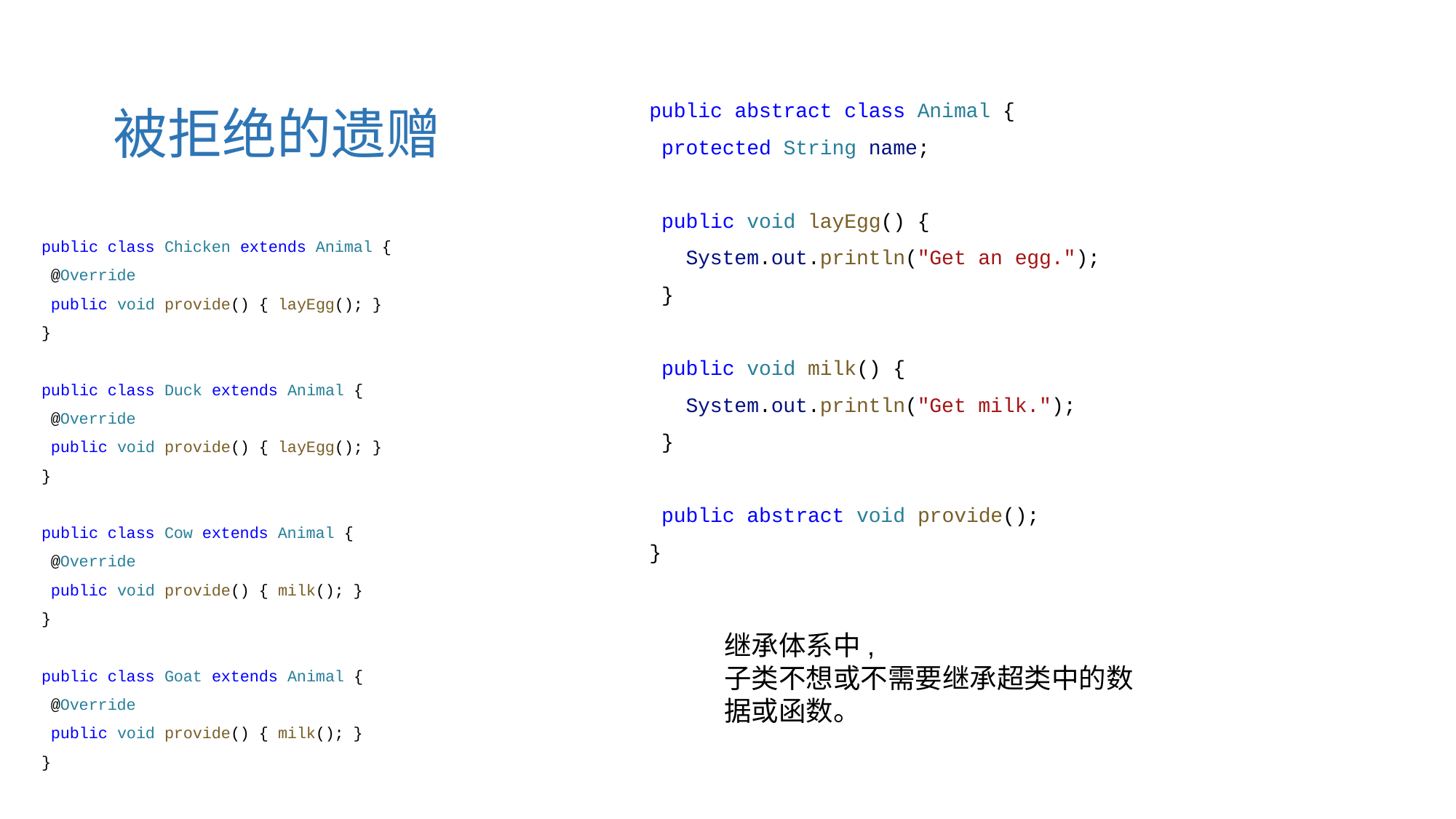

public abstract class Animal {
 protected String name;

 public void layEgg() {
   System.out.println("Get an egg.");
 }

 public void milk() {
   System.out.println("Get milk.");
 }

 public abstract void provide();
}
被拒绝的遗赠
public class Chicken extends Animal {
 @Override
 public void provide() { layEgg(); }
}

public class Duck extends Animal {
 @Override
 public void provide() { layEgg(); }
}

public class Cow extends Animal {
 @Override
 public void provide() { milk(); }
}

public class Goat extends Animal {
 @Override
 public void provide() { milk(); }
}
继承体系中,
子类不想或不需要继承超类中的数
据或函数。